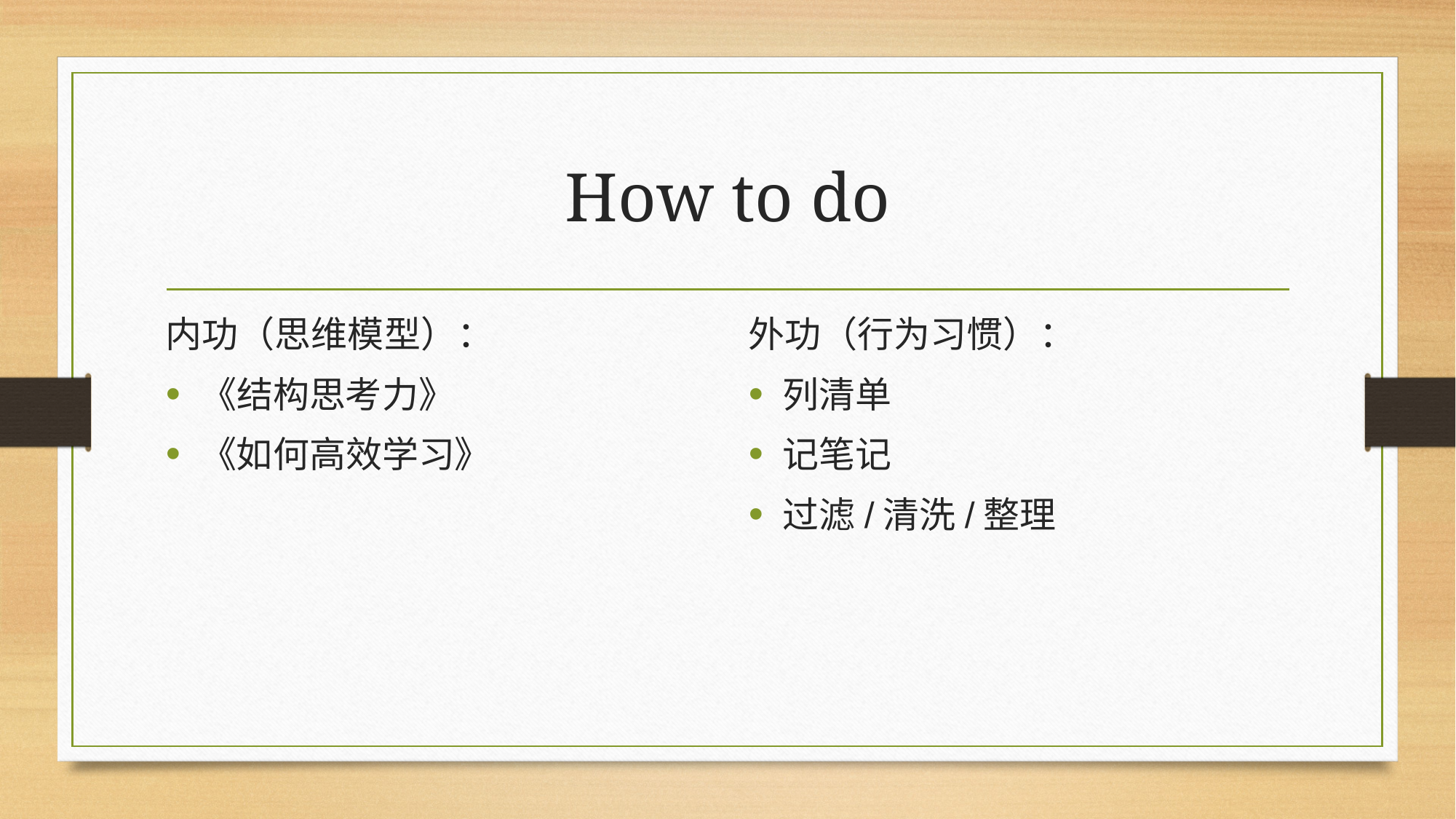

# How to do
内功（思维模型）：
《结构思考力》
《如何高效学习》

外功（行为习惯）：
列清单
记笔记
过滤/清洗/整理